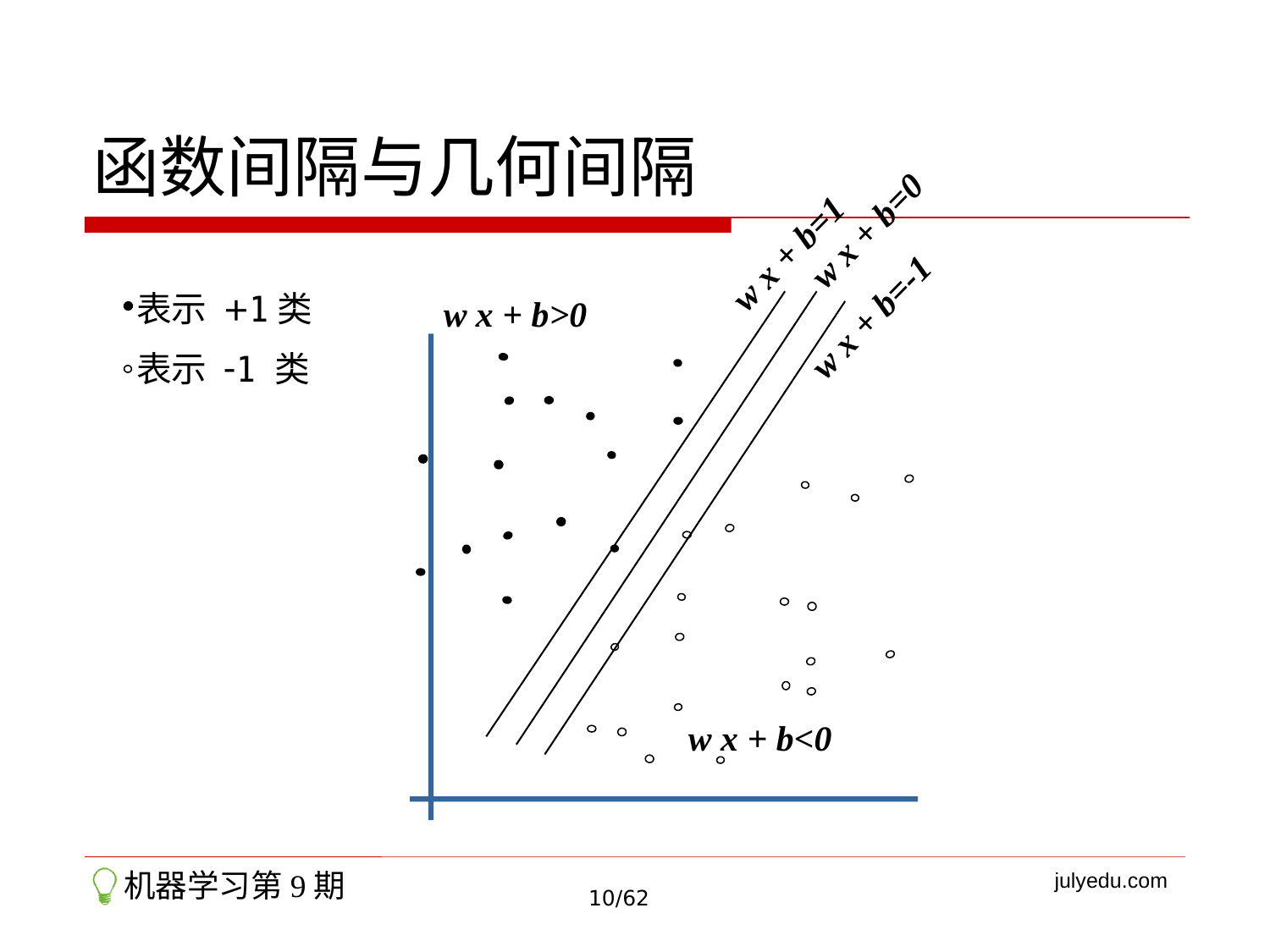

# 函数间隔与几何间隔
w x + b=0
w x + b=1
w x + b=-1

表示 +1类
表示 -1 类

w x + b>0

w x + b<0